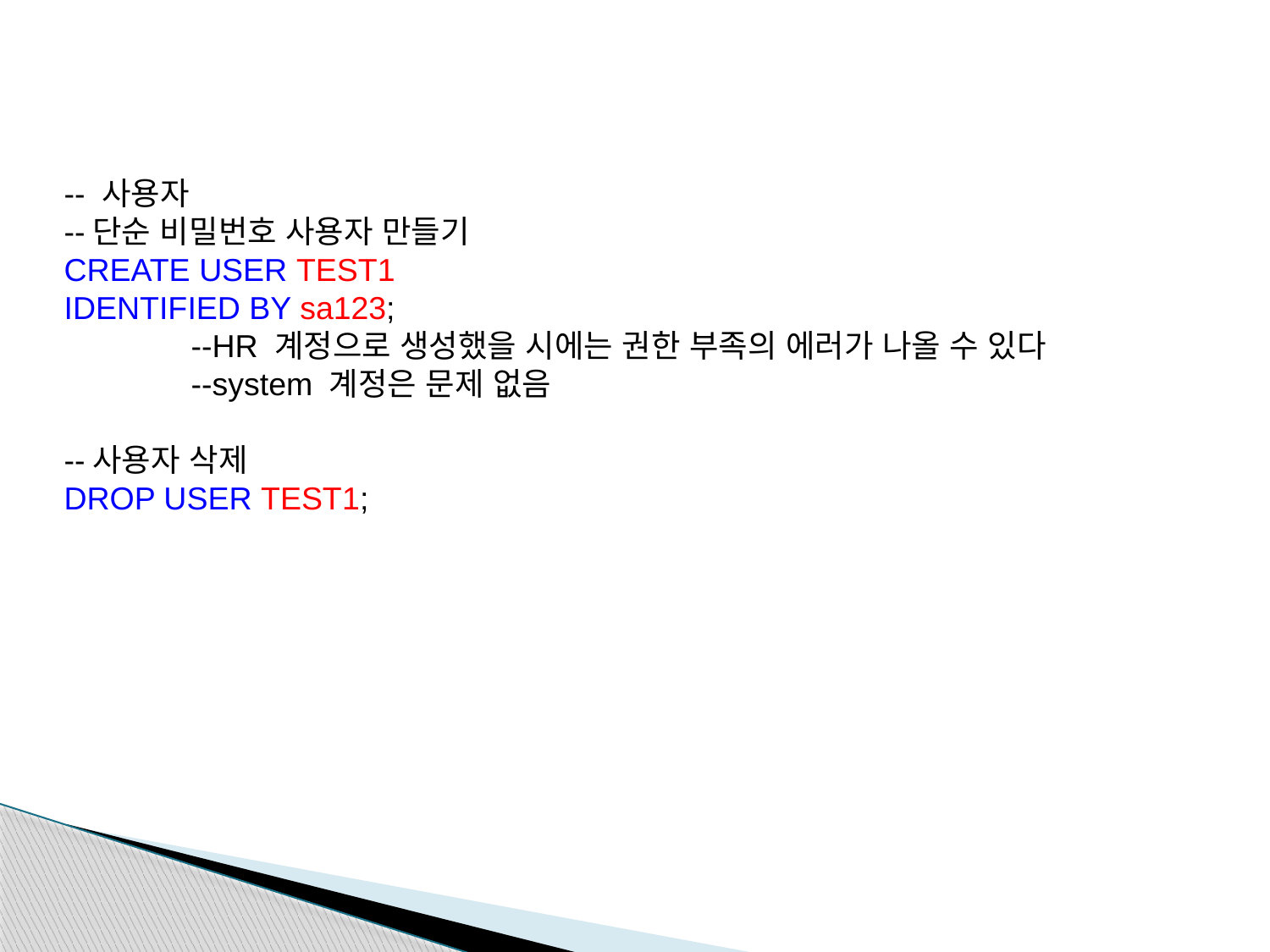

-- 사용자
--단순 비밀번호 사용자 만들기
CREATE USER TEST1
IDENTIFIED BY sa123;
	--HR 계정으로 생성했을 시에는 권한 부족의 에러가 나올 수 있다
	--system 계정은 문제 없음

--사용자 삭제
DROP USER TEST1;